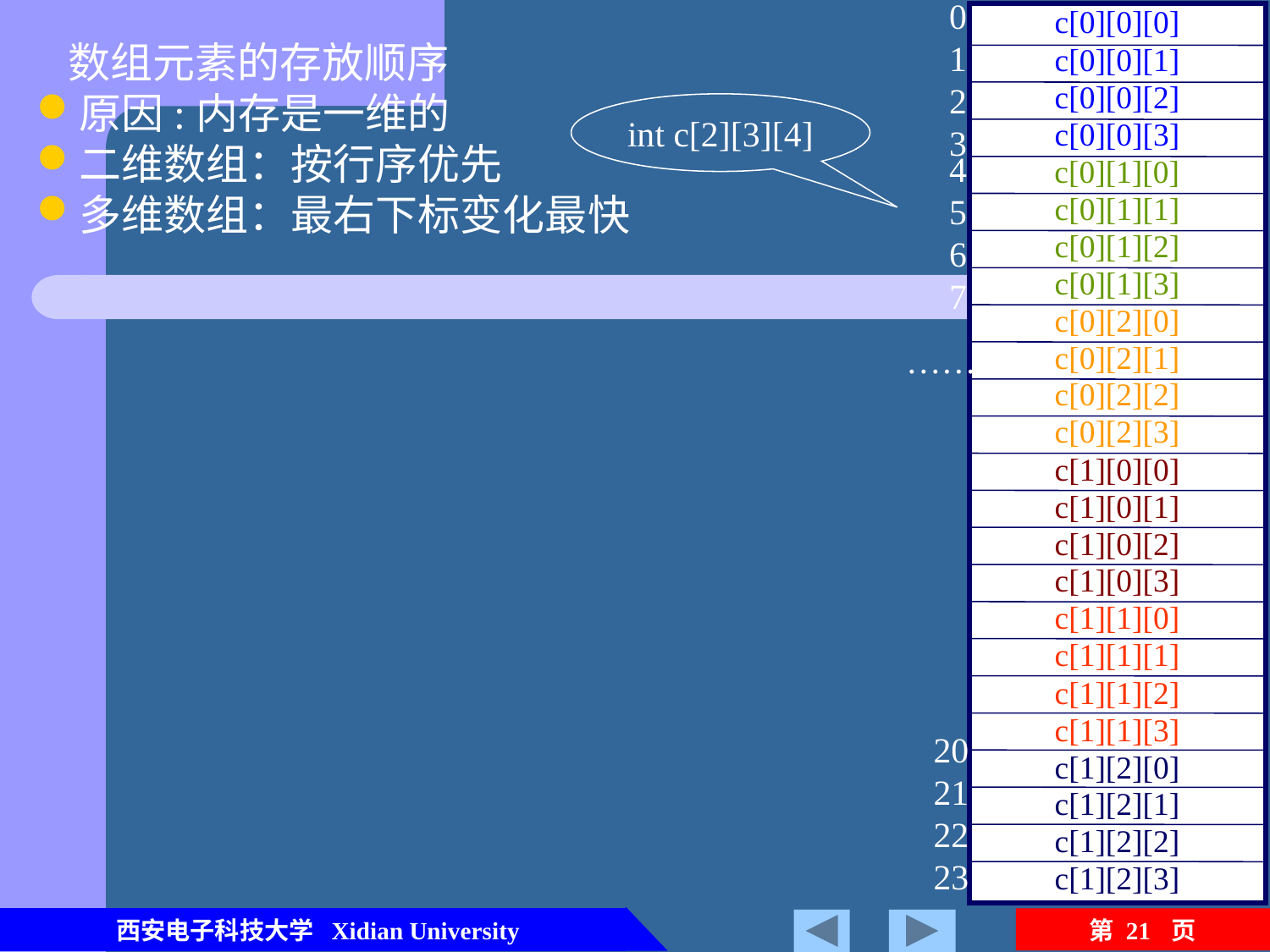

第六章 数组

0
1
2
3
4
5
6
7
………...
20
21
22
23
c[0][0][0]
c[0][0][1]
c[0][0][2]
c[0][0][3]
c[0][1][0]
c[0][1][1]
c[0][1][2]
c[0][1][3]
c[0][2][0]
c[0][2][1]
c[0][2][2]
c[0][2][3]
c[1][0][0]
c[1][0][1]
c[1][0][2]
c[1][0][3]
c[1][1][0]
c[1][1][1]
c[1][1][2]
c[1][1][3]
c[1][2][0]
c[1][2][1]
c[1][2][2]
c[1][2][3]

int c[2][3][4]

数组元素的存放顺序
原因:内存是一维的
二维数组：按行序优先
多维数组：最右下标变化最快